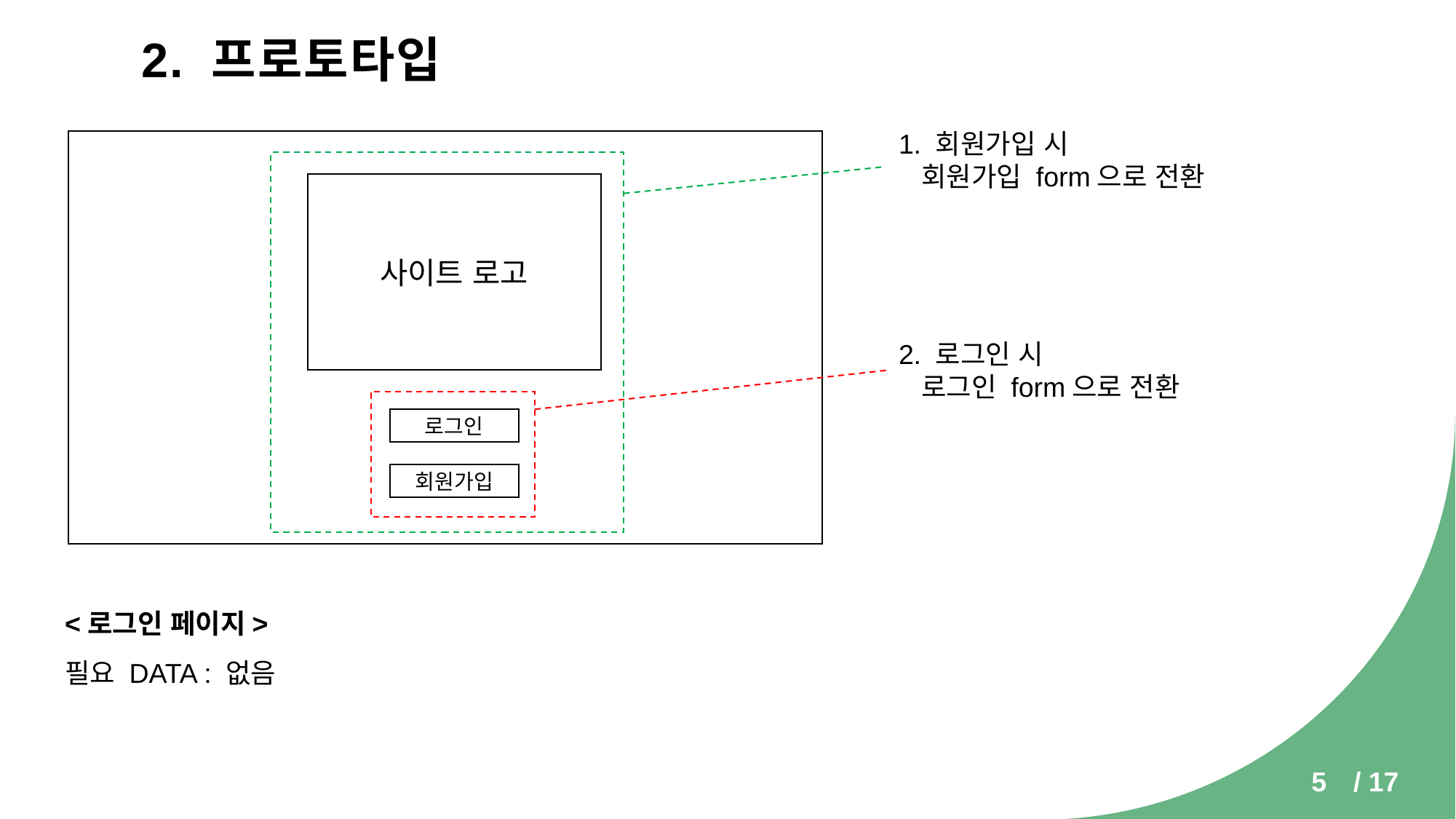

# 2. 프로토타입
1. 회원가입 시
   회원가입 form으로 전환

사이트 로고
2. 로그인 시
   로그인 form으로 전환

로그인
회원가입
<로그인 페이지>
필요 DATA : 없음
5